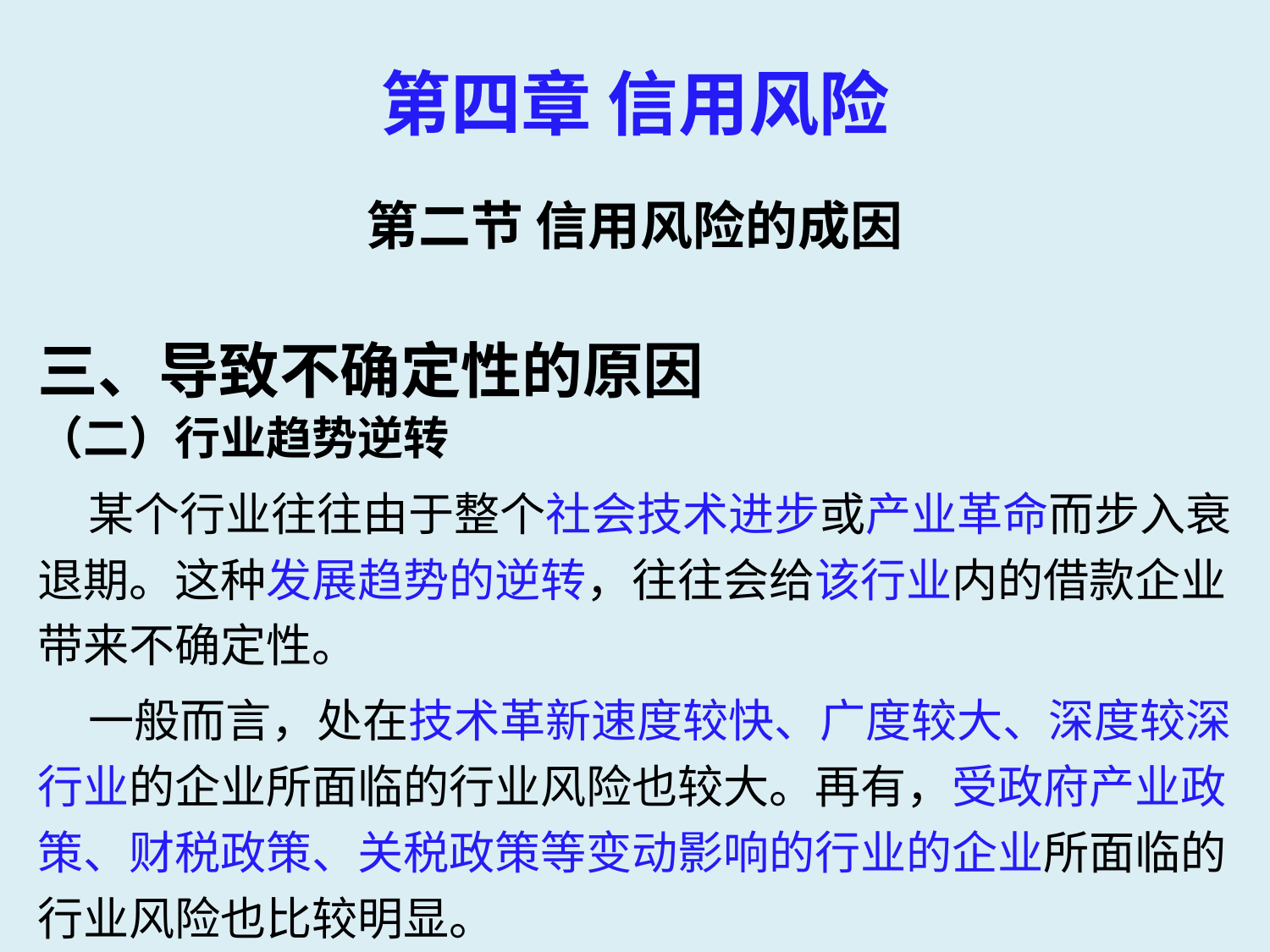

# 第四章 信用风险
第二节 信用风险的成因

三、导致不确定性的原因
（二）行业趋势逆转
    某个行业往往由于整个社会技术进步或产业革命而步入衰退期。这种发展趋势的逆转，往往会给该行业内的借款企业带来不确定性。
    一般而言，处在技术革新速度较快、广度较大、深度较深行业的企业所面临的行业风险也较大。再有，受政府产业政策、财税政策、关税政策等变动影响的行业的企业所面临的行业风险也比较明显。